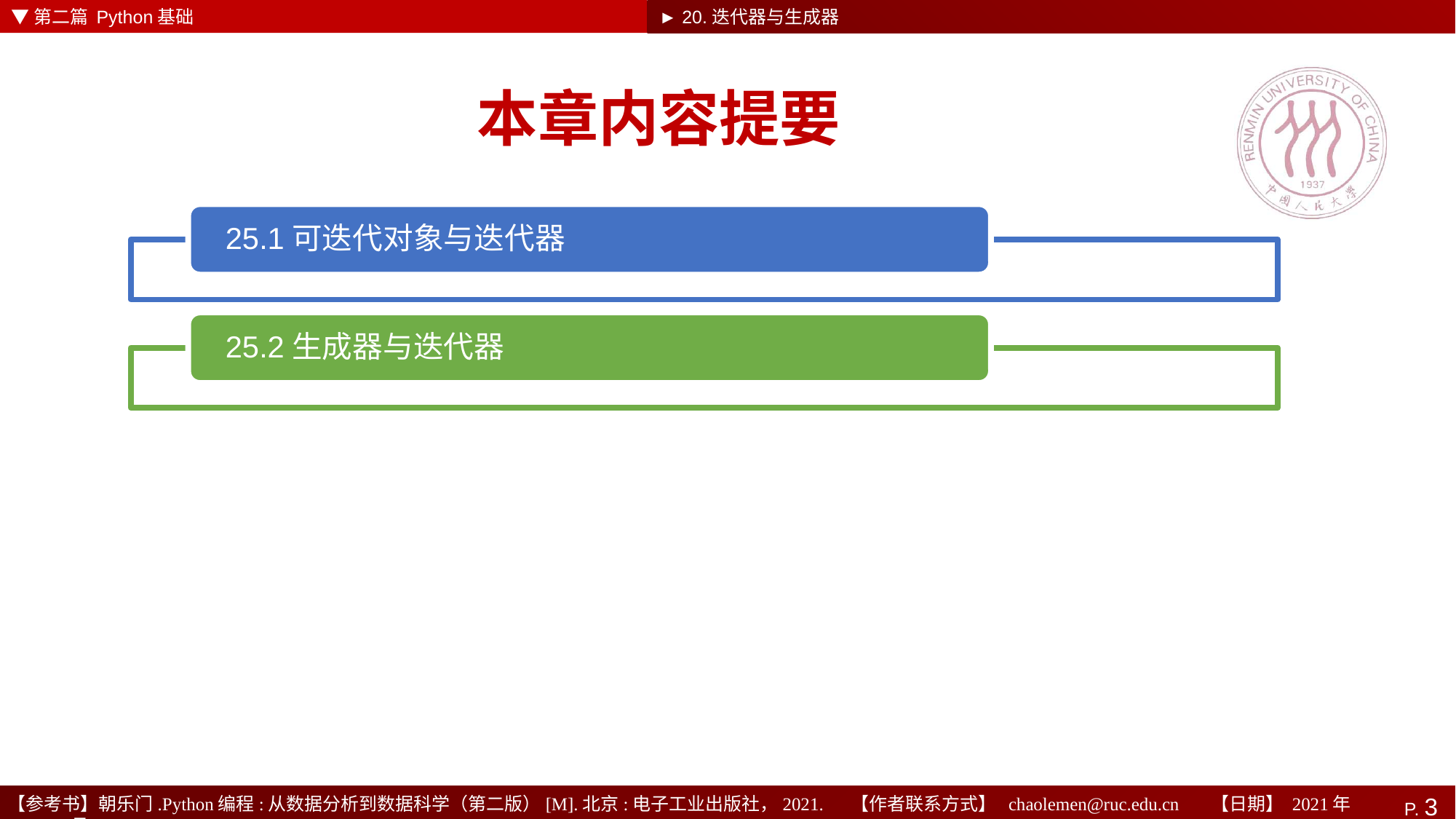

▼第二篇 Python基础
► 20.迭代器与生成器
# 本章内容提要
25.1可迭代对象与迭代器
25.2生成器与迭代器